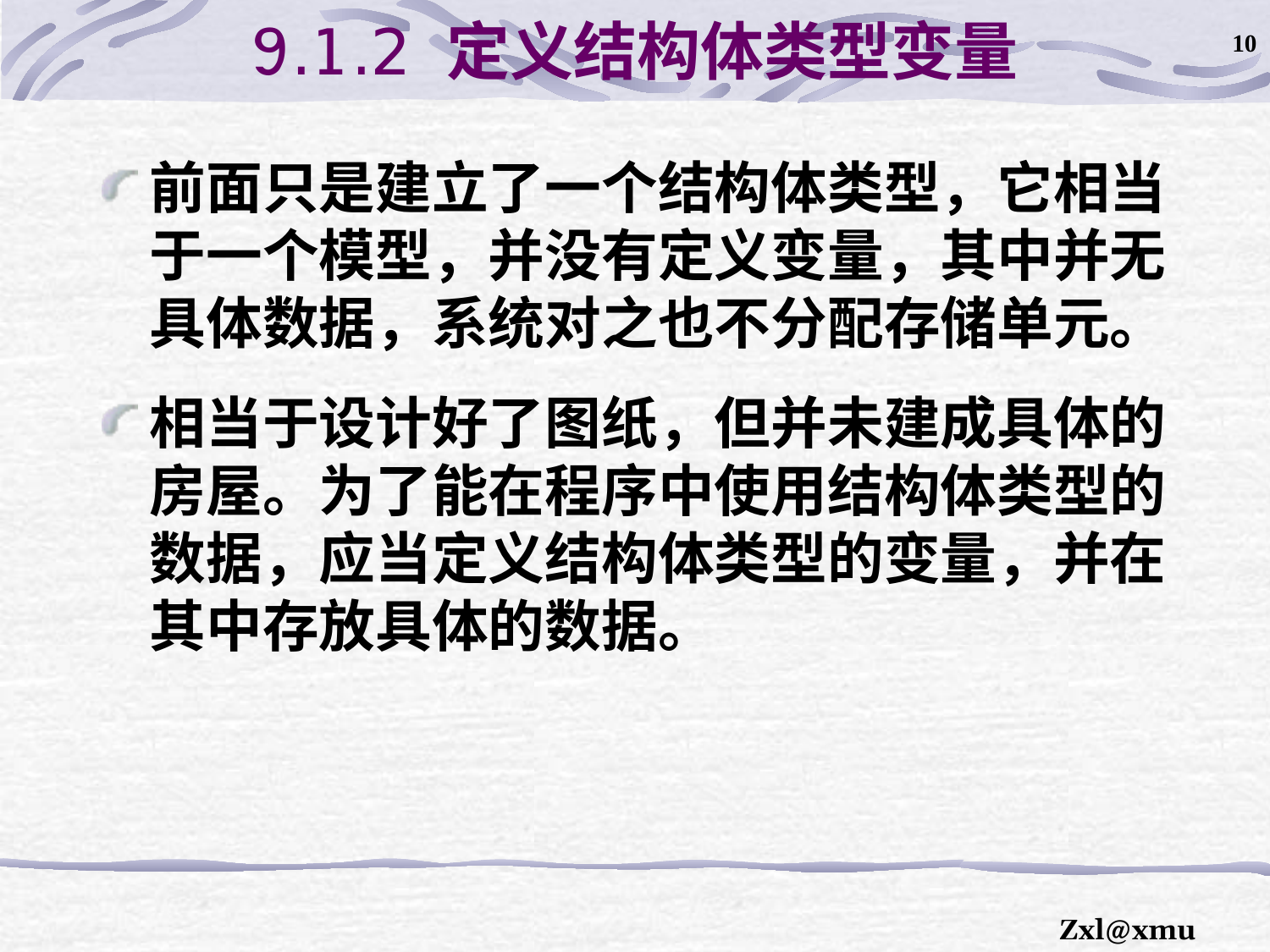

10
# 9.1.2 定义结构体类型变量
前面只是建立了一个结构体类型，它相当于一个模型，并没有定义变量，其中并无具体数据，系统对之也不分配存储单元。
相当于设计好了图纸，但并未建成具体的房屋。为了能在程序中使用结构体类型的数据，应当定义结构体类型的变量，并在其中存放具体的数据。